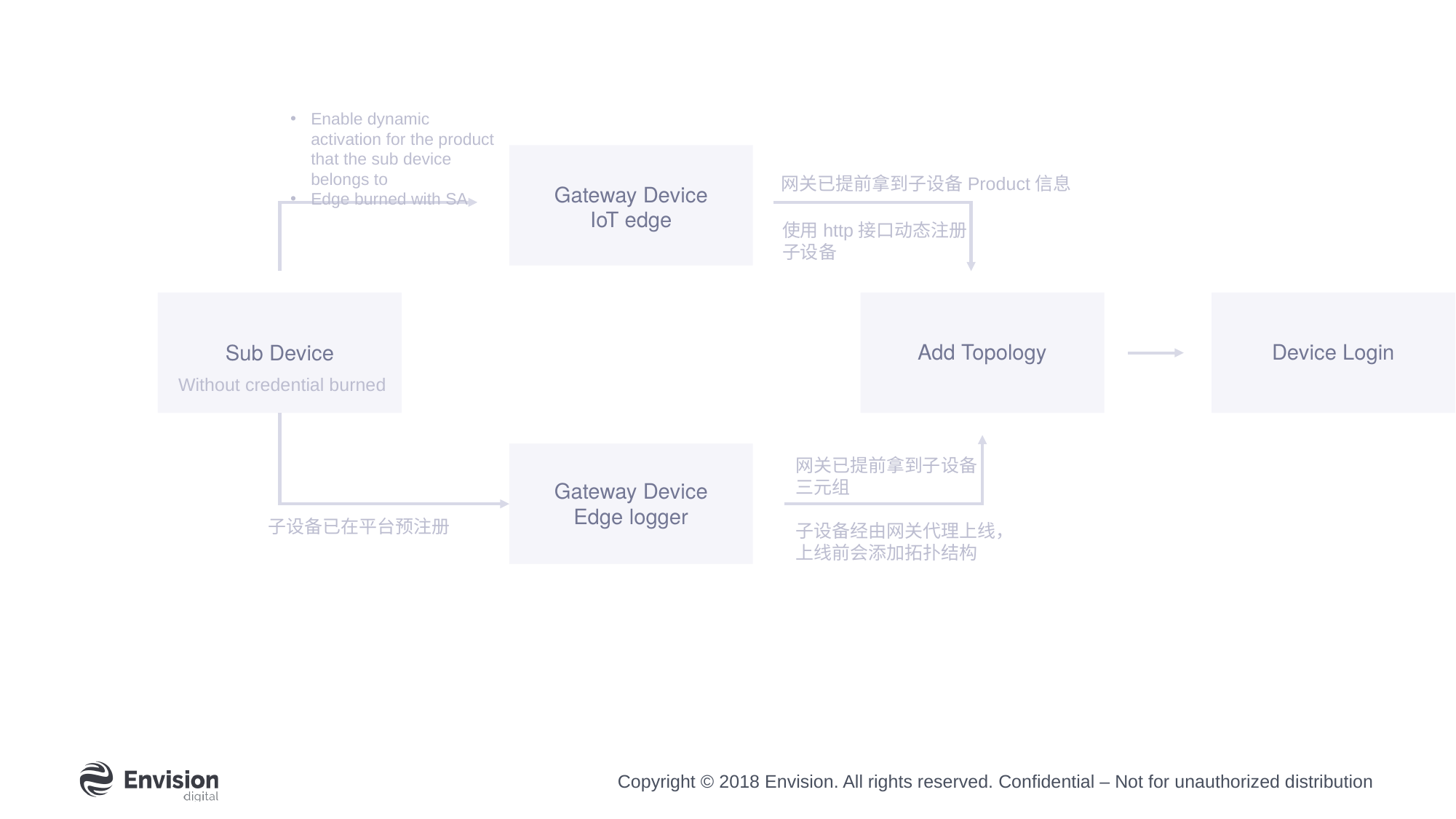

Enable dynamic activation for the product that the sub device belongs to
Edge burned with SA

网关已提前拿到子设备Product信息
Gateway Device
IoT edge
使用http接口动态注册
子设备

Add Topology
Device Login
Device Send Telemetries
Sub Device
Without credential burned

网关已提前拿到子设备
三元组
Gateway Device
Edge logger
子设备已在平台预注册
子设备经由网关代理上线，
上线前会添加拓扑结构